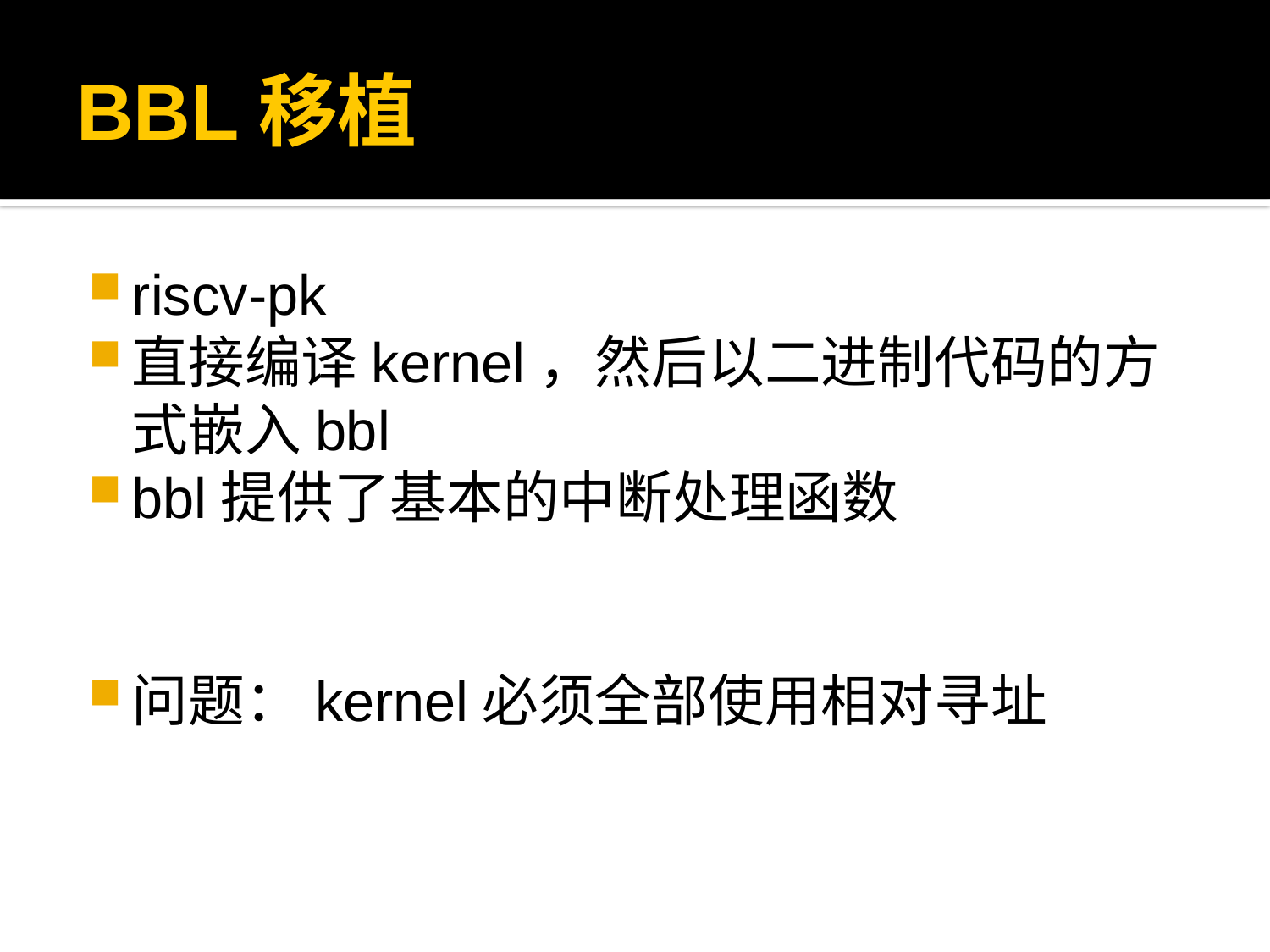

# BBL移植
riscv-pk
直接编译kernel，然后以二进制代码的方式嵌入bbl
bbl提供了基本的中断处理函数

问题：kernel必须全部使用相对寻址